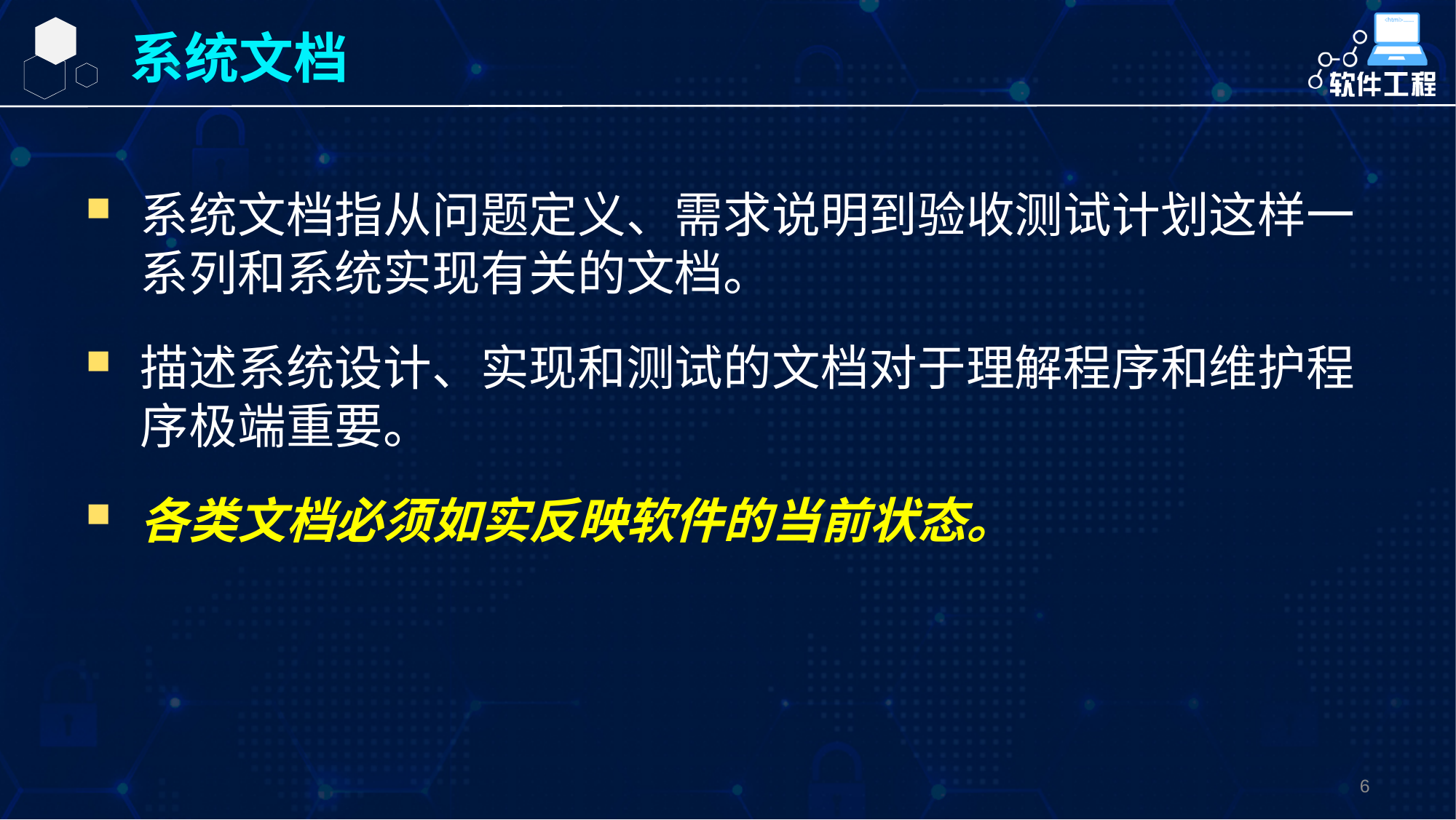

系统文档
系统文档指从问题定义、需求说明到验收测试计划这样一系列和系统实现有关的文档。
描述系统设计、实现和测试的文档对于理解程序和维护程序极端重要。
各类文档必须如实反映软件的当前状态。

6